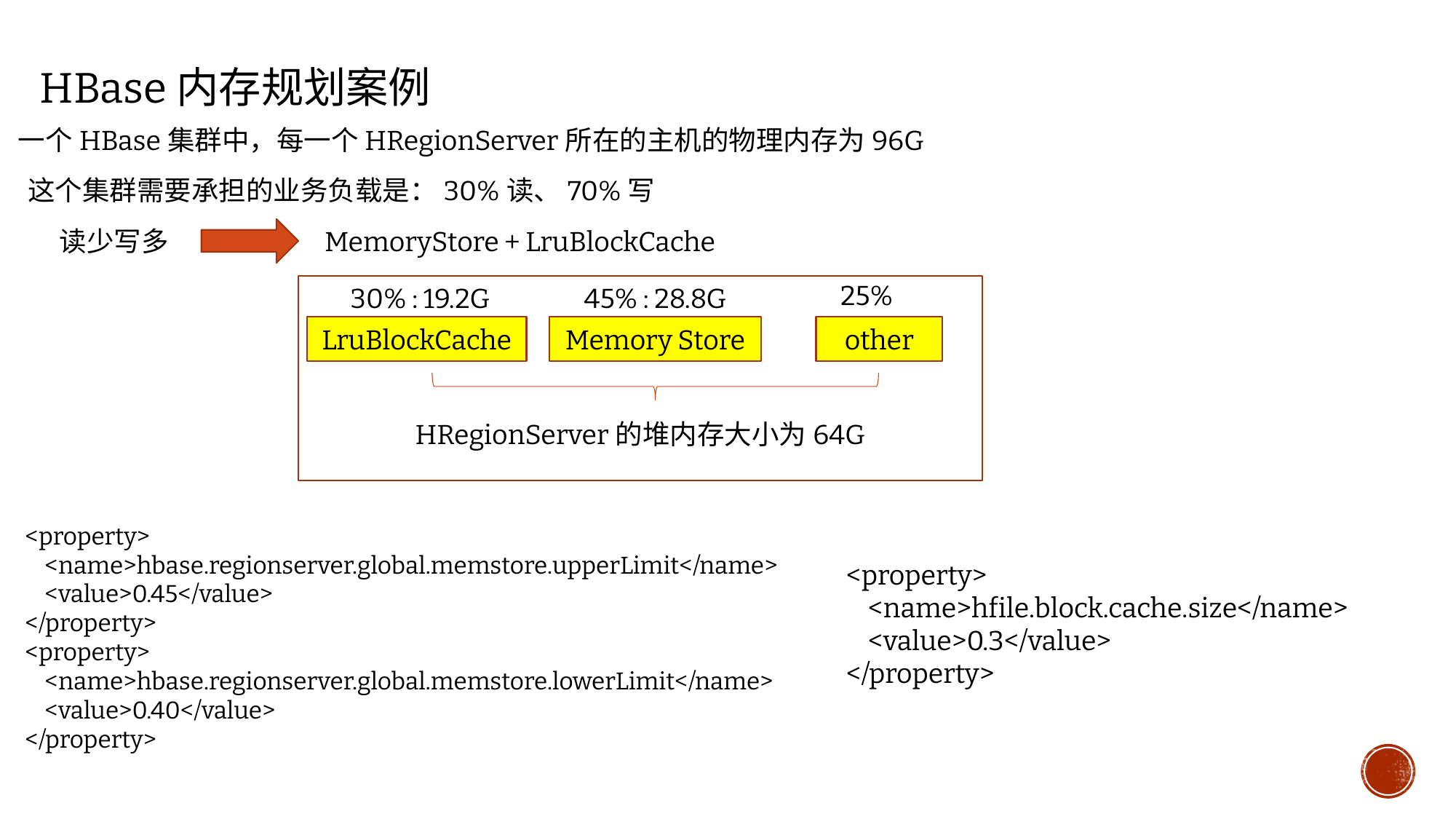

HBase内存规划案例
一个HBase集群中，每一个HRegionServer所在的主机的物理内存为96G

这个集群需要承担的业务负载是：30%读、70%写
读少写多

MemoryStore + LruBlockCache
25%

30% : 19.2G
45% : 28.8G
LruBlockCache
Memory Store
other
HRegionServer的堆内存大小为64G
<property>
    <name>hbase.regionserver.global.memstore.upperLimit</name>
    <value>0.45</value>
</property>
<property>
    <name>hbase.regionserver.global.memstore.lowerLimit</name>
    <value>0.40</value>
</property>
<property>
    <name>hfile.block.cache.size</name>
    <value>0.3</value>
</property>